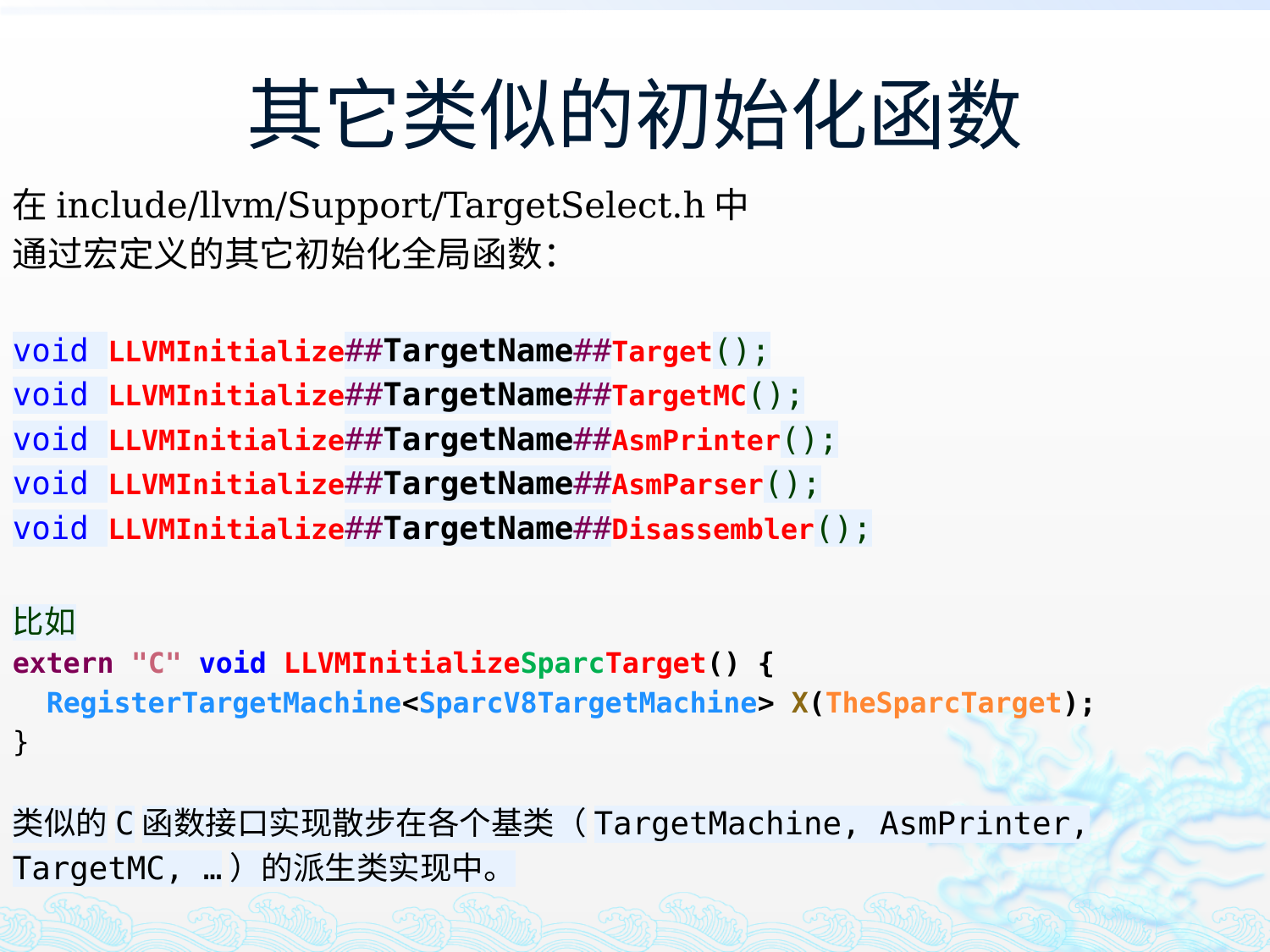

# 其它类似的初始化函数
在include/llvm/Support/TargetSelect.h中
通过宏定义的其它初始化全局函数：

void LLVMInitialize##TargetName##Target();
void LLVMInitialize##TargetName##TargetMC();
void LLVMInitialize##TargetName##AsmPrinter();
void LLVMInitialize##TargetName##AsmParser();
void LLVMInitialize##TargetName##Disassembler();

比如
extern "C" void LLVMInitializeSparcTarget() {
  RegisterTargetMachine<SparcV8TargetMachine> X(TheSparcTarget);
}

类似的C函数接口实现散步在各个基类（TargetMachine, AsmPrinter,
TargetMC, …）的派生类实现中。